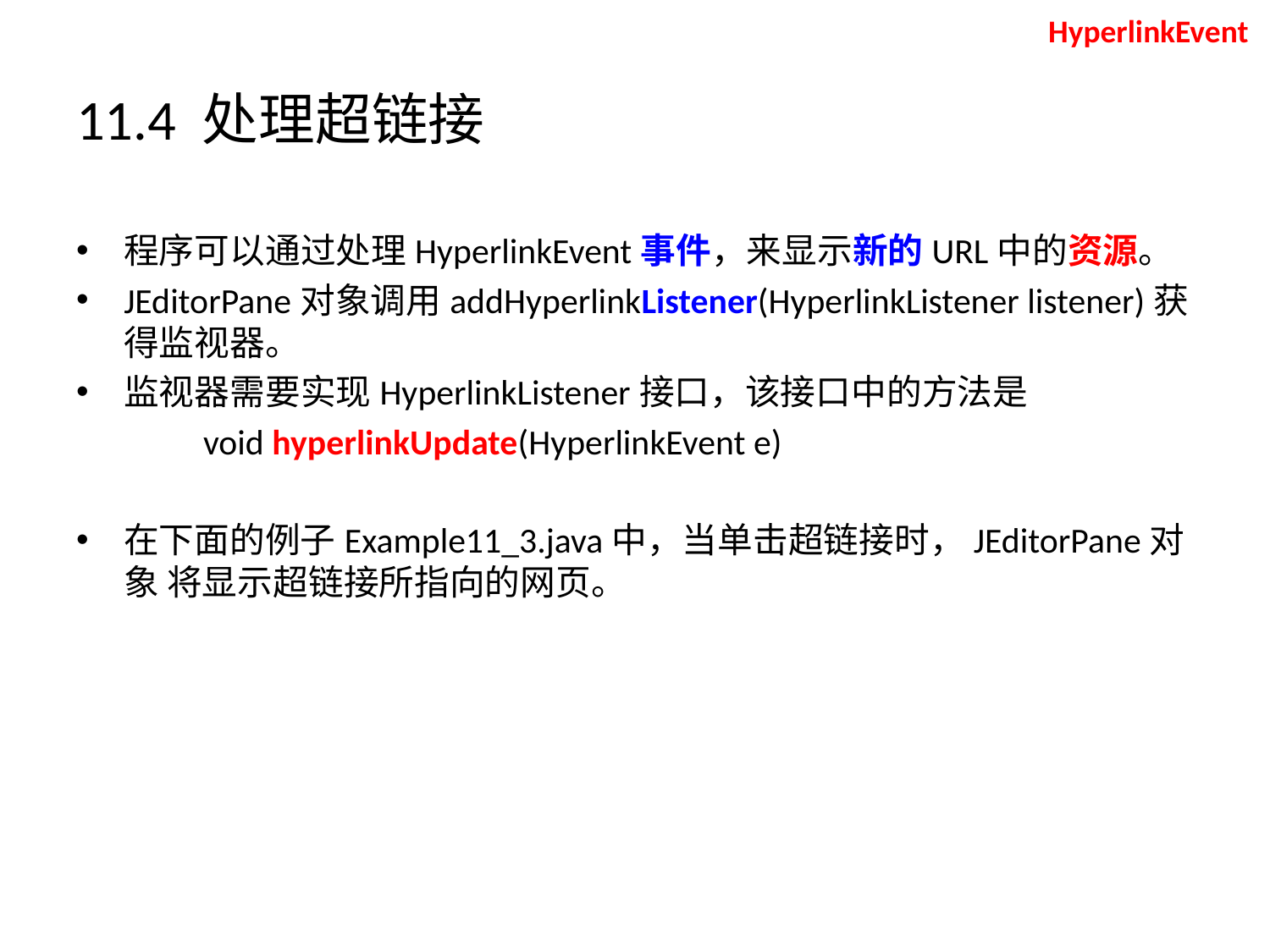

HyperlinkEvent
# 11.4 处理超链接
程序可以通过处理HyperlinkEvent事件，来显示新的URL中的资源。
JEditorPane对象调用addHyperlinkListener(HyperlinkListener listener)获得监视器。
监视器需要实现HyperlinkListener接口，该接口中的方法是
	void hyperlinkUpdate(HyperlinkEvent e)

在下面的例子Example11_3.java中，当单击超链接时，JEditorPane对象 将显示超链接所指向的网页。